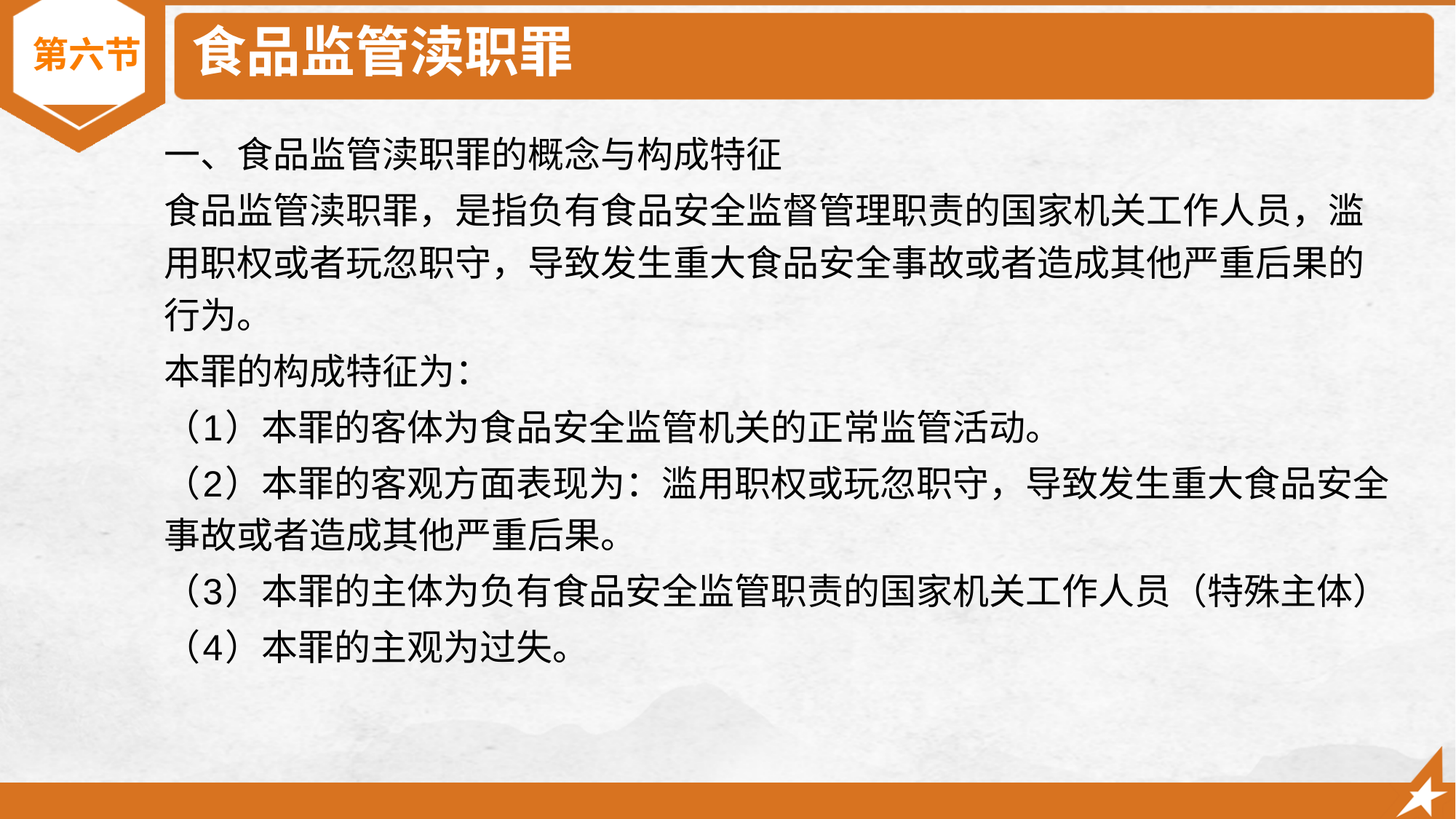

# 食品监管渎职罪
第六节
一、食品监管渎职罪的概念与构成特征
食品监管渎职罪，是指负有食品安全监督管理职责的国家机关工作人员，滥用职权或者玩忽职守，导致发生重大食品安全事故或者造成其他严重后果的行为。
本罪的构成特征为：
（1）本罪的客体为食品安全监管机关的正常监管活动。
（2）本罪的客观方面表现为：滥用职权或玩忽职守，导致发生重大食品安全事故或者造成其他严重后果。
（3）本罪的主体为负有食品安全监管职责的国家机关工作人员（特殊主体）
（4）本罪的主观为过失。